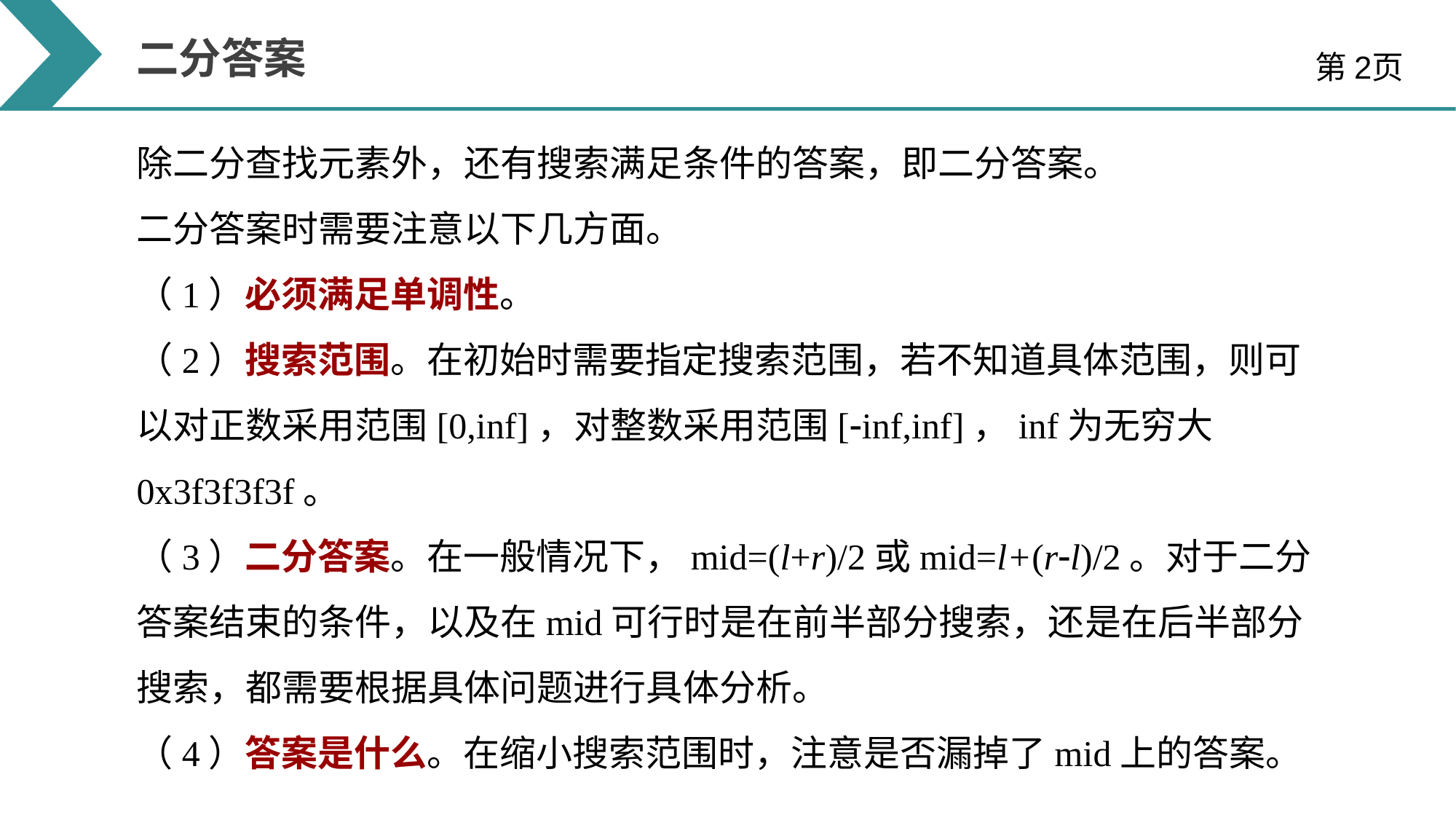

二分答案
第2页
除二分查找元素外，还有搜索满足条件的答案，即二分答案。
二分答案时需要注意以下几方面。
（1）必须满足单调性。
（2）搜索范围。在初始时需要指定搜索范围，若不知道具体范围，则可以对正数采用范围[0,inf]，对整数采用范围[−inf,inf]，inf为无穷大0x3f3f3f3f。
（3）二分答案。在一般情况下，mid=(l+r)/2或mid=l+(r−l)/2。对于二分答案结束的条件，以及在mid可行时是在前半部分搜索，还是在后半部分搜索，都需要根据具体问题进行具体分析。
（4）答案是什么。在缩小搜索范围时，注意是否漏掉了mid上的答案。